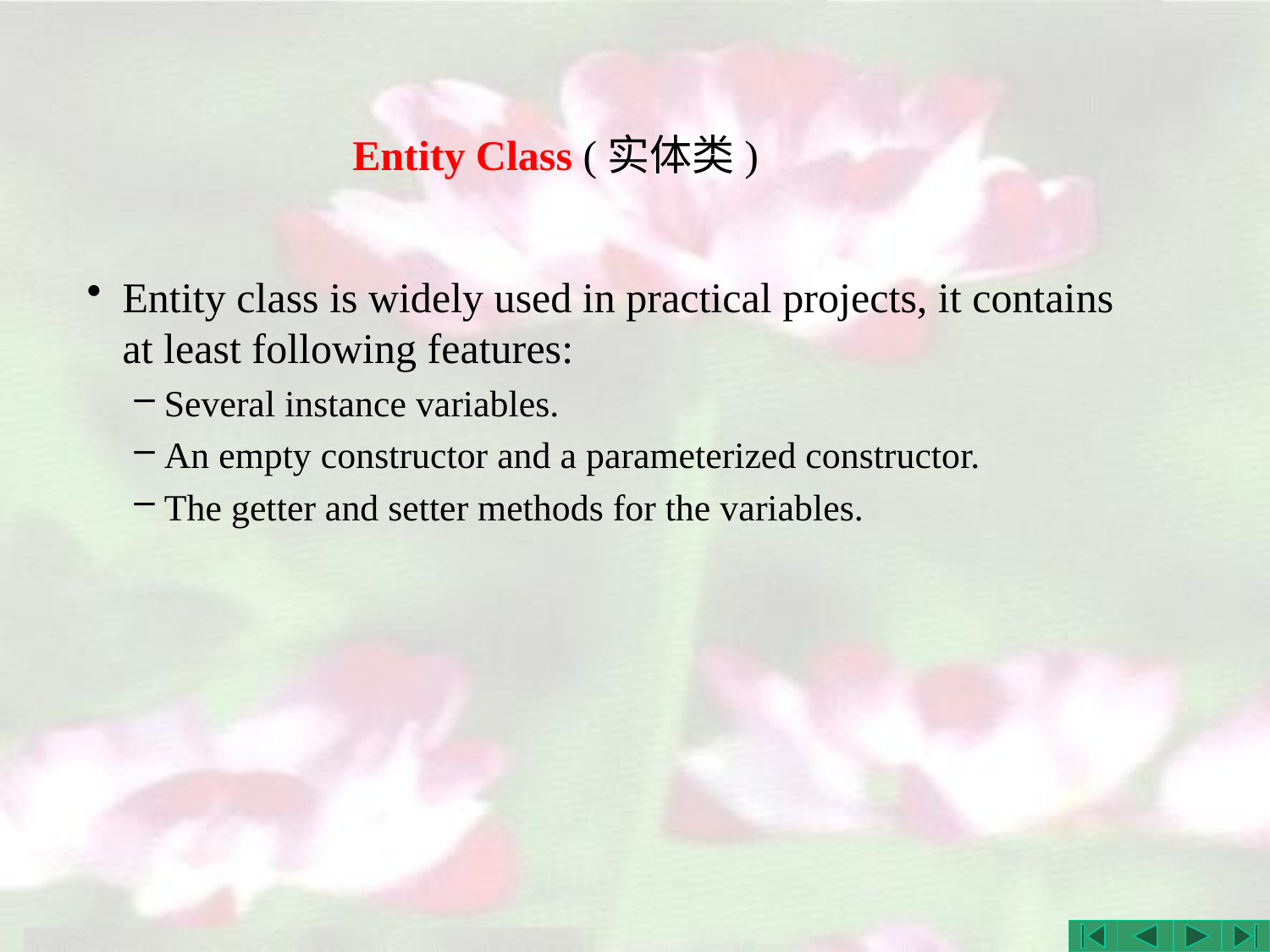

# Entity Class (实体类)
Entity class is widely used in practical projects, it contains at least following features:
Several instance variables.
An empty constructor and a parameterized constructor.
The getter and setter methods for the variables.